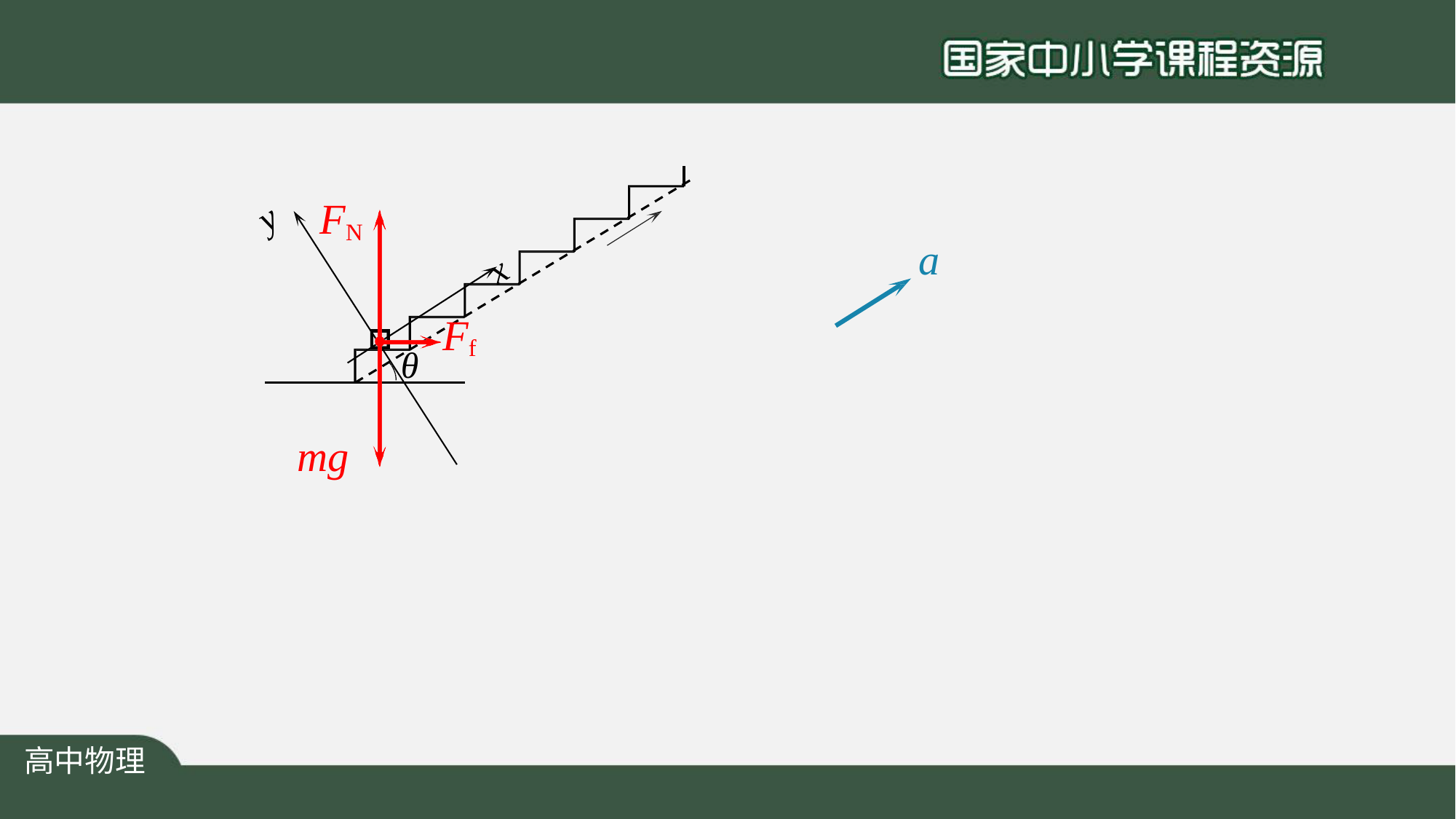

FN
y

a
x

Ff

θ

mg
高中物理